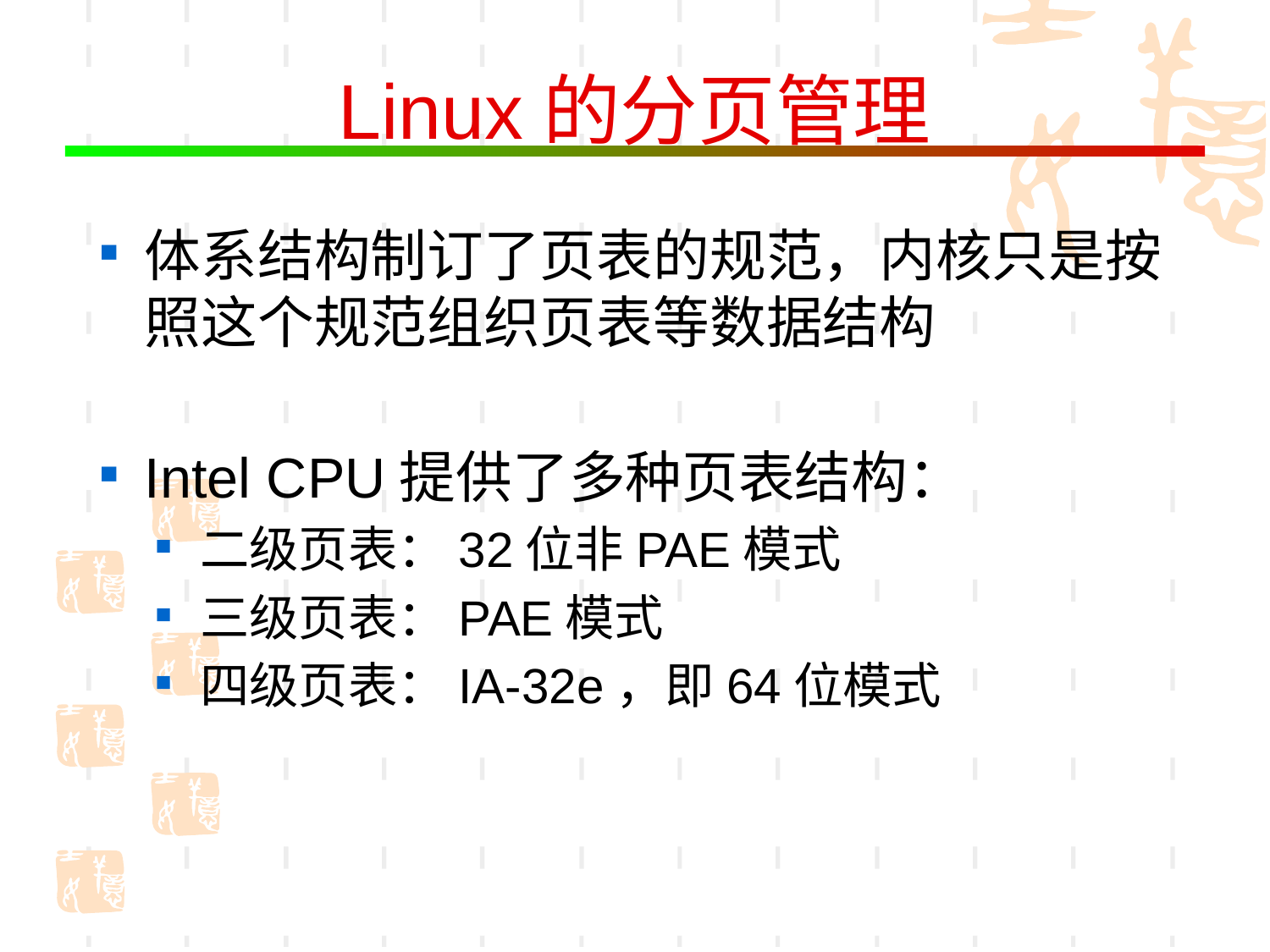

# Linux的分页管理
体系结构制订了页表的规范，内核只是按照这个规范组织页表等数据结构

Intel CPU提供了多种页表结构：
二级页表：32位非PAE模式
三级页表：PAE模式
四级页表：IA-32e，即64位模式